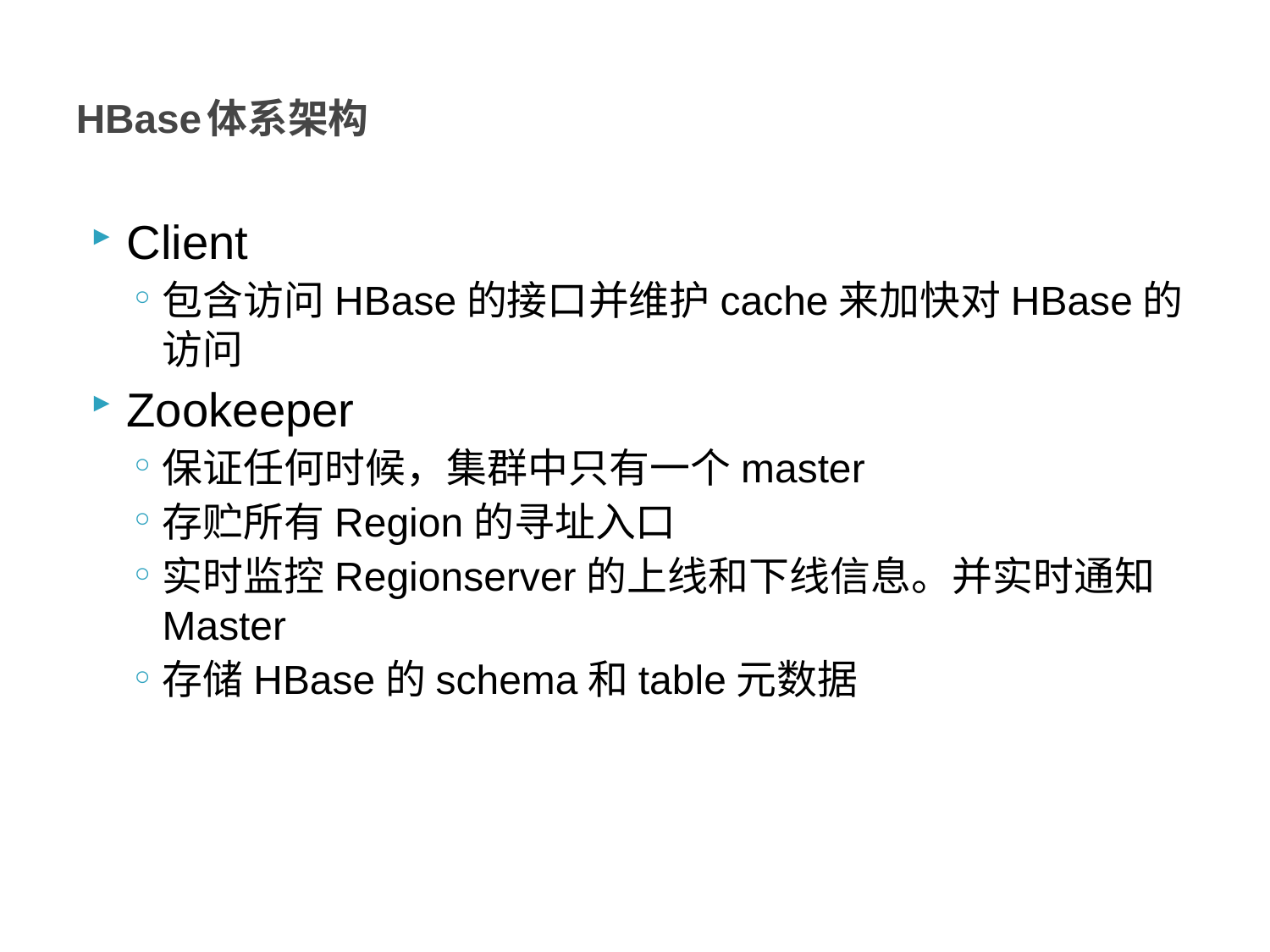

# HBase体系架构
Client
包含访问HBase的接口并维护cache来加快对HBase的访问
Zookeeper
保证任何时候，集群中只有一个master
存贮所有Region的寻址入口
实时监控Regionserver的上线和下线信息。并实时通知Master
存储HBase的schema和table元数据